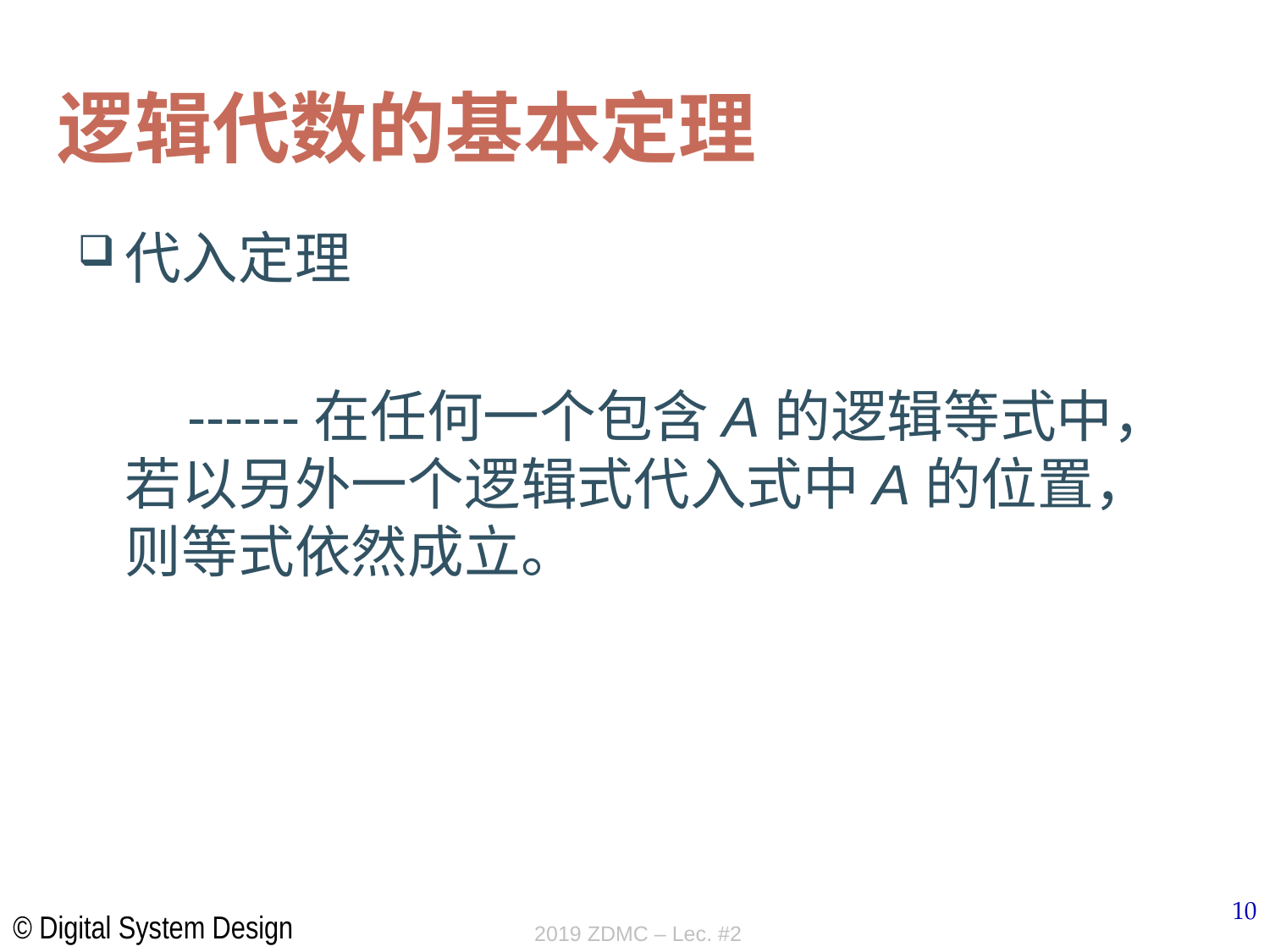

# 逻辑代数的基本定理
代入定理

       ------在任何一个包含A的逻辑等式中，若以另外一个逻辑式代入式中A的位置，则等式依然成立。

2019 ZDMC – Lec. #2
10